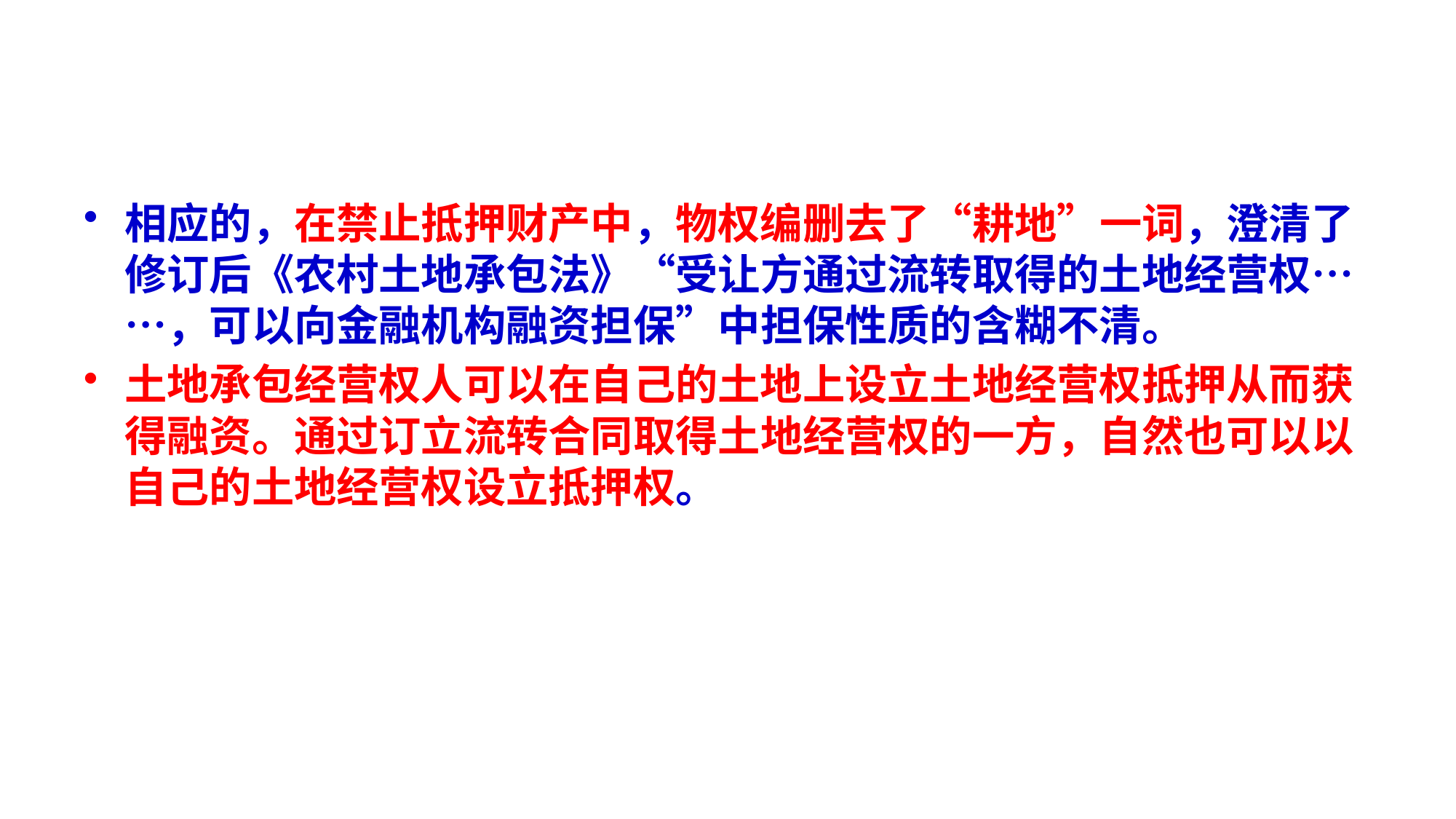

#
相应的，在禁止抵押财产中，物权编删去了“耕地”一词，澄清了修订后《农村土地承包法》“受让方通过流转取得的土地经营权……，可以向金融机构融资担保”中担保性质的含糊不清。
土地承包经营权人可以在自己的土地上设立土地经营权抵押从而获得融资。通过订立流转合同取得土地经营权的一方，自然也可以以自己的土地经营权设立抵押权。